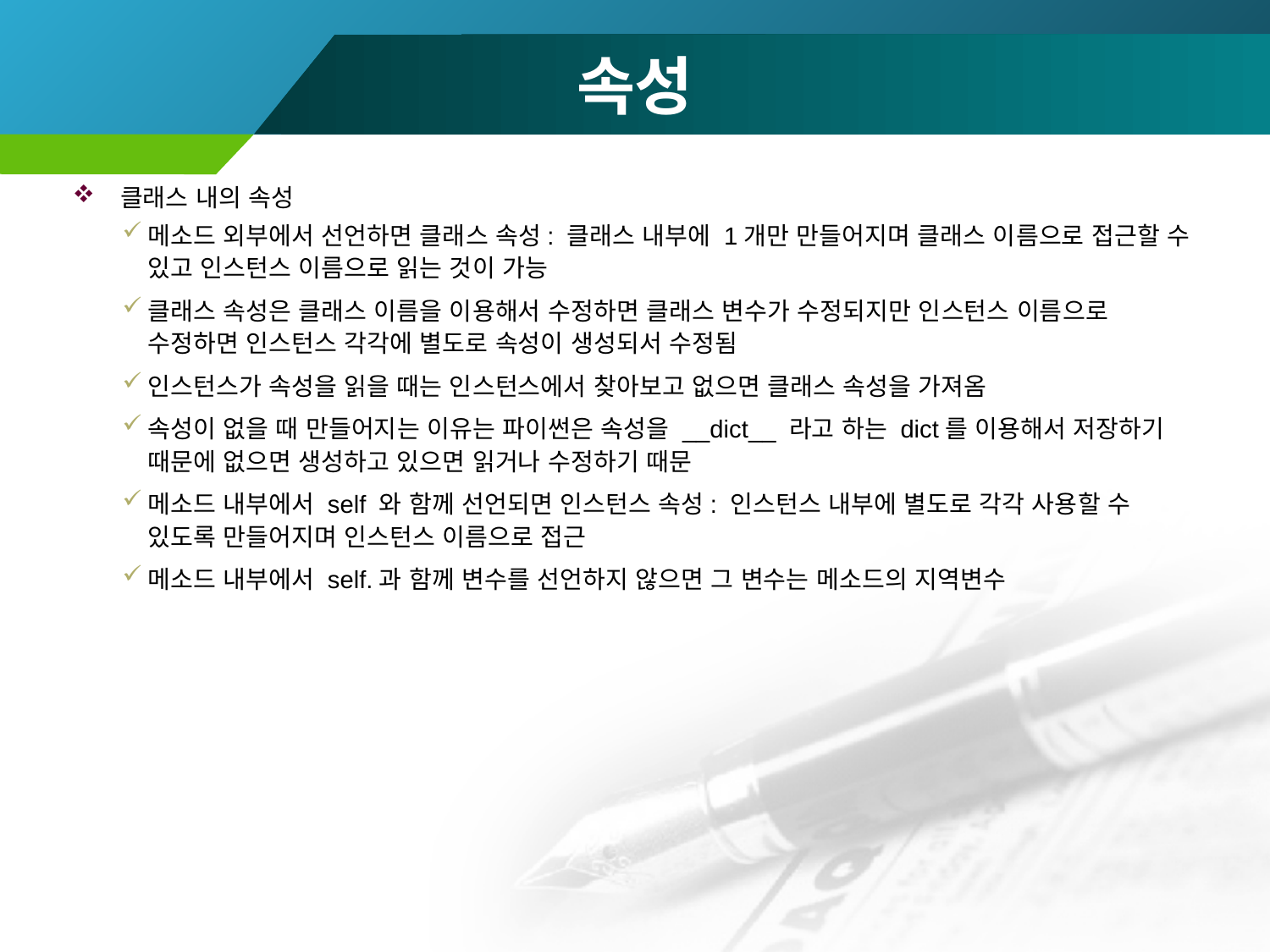

# 속성
클래스 내의 속성
메소드 외부에서 선언하면 클래스 속성: 클래스 내부에 1개만 만들어지며 클래스 이름으로 접근할 수 있고 인스턴스 이름으로 읽는 것이 가능
클래스 속성은 클래스 이름을 이용해서 수정하면 클래스 변수가 수정되지만 인스턴스 이름으로 수정하면 인스턴스 각각에 별도로 속성이 생성되서 수정됨
인스턴스가 속성을 읽을 때는 인스턴스에서 찾아보고 없으면 클래스 속성을 가져옴
속성이 없을 때 만들어지는 이유는 파이썬은 속성을 __dict__ 라고 하는 dict를 이용해서 저장하기 때문에 없으면 생성하고 있으면 읽거나 수정하기 때문
메소드 내부에서 self 와 함께 선언되면 인스턴스 속성: 인스턴스 내부에 별도로 각각 사용할 수 있도록 만들어지며 인스턴스 이름으로 접근
메소드 내부에서 self.과 함께 변수를 선언하지 않으면 그 변수는 메소드의 지역변수